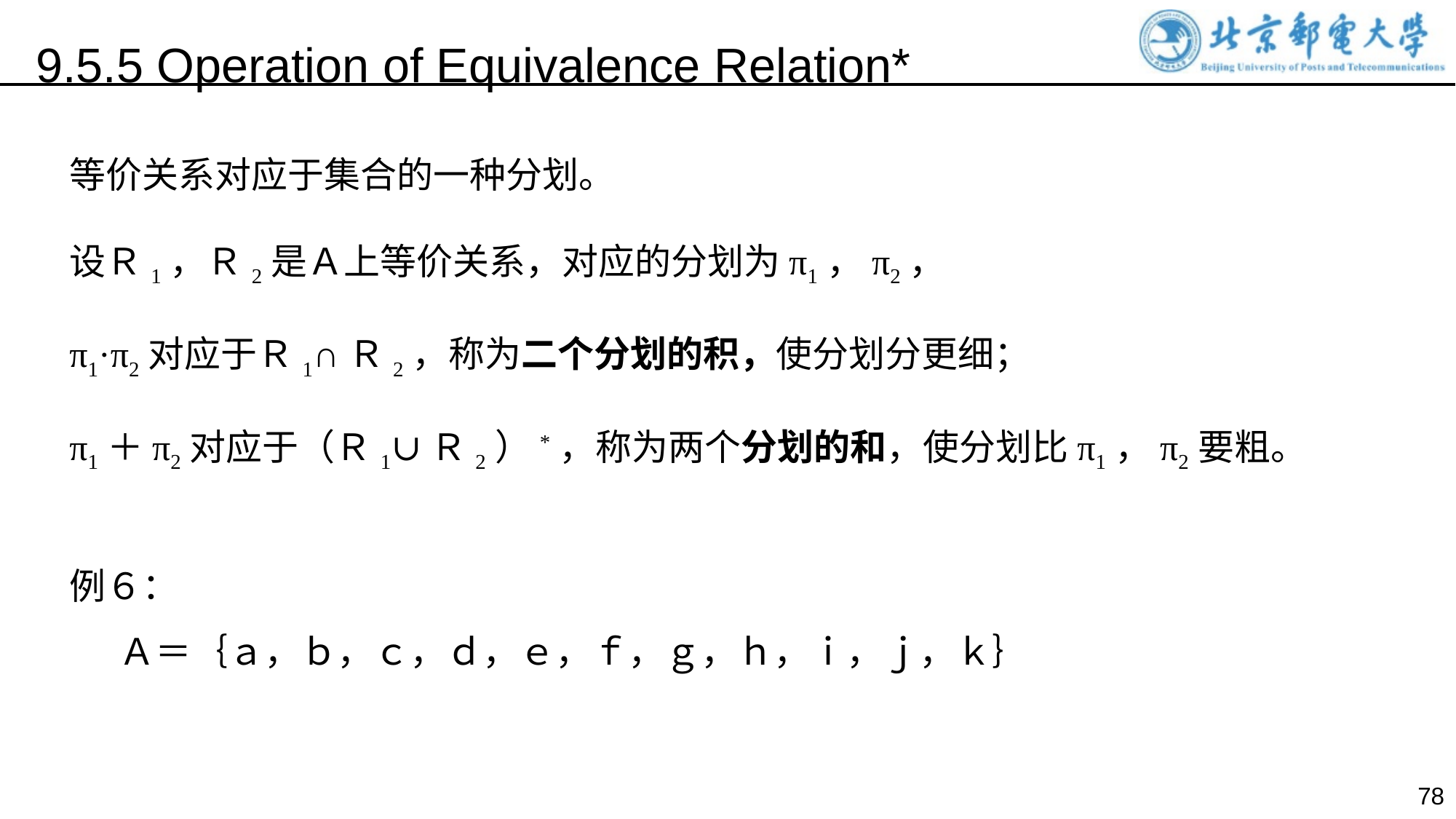

9.5.5 Operation of Equivalence Relation*
等价关系对应于集合的一种分划。
设Ｒ1，Ｒ2是Ａ上等价关系，对应的分划为π1，π2，
π1·π2对应于Ｒ1∩Ｒ2，称为二个分划的积，使分划分更细；
π1＋π2对应于（Ｒ1∪Ｒ2）*，称为两个分划的和，使分划比π1，π2要粗。
例６：
     Ａ＝｛ａ，ｂ，ｃ，ｄ，ｅ，ｆ，ｇ，ｈ，ｉ，ｊ，ｋ｝